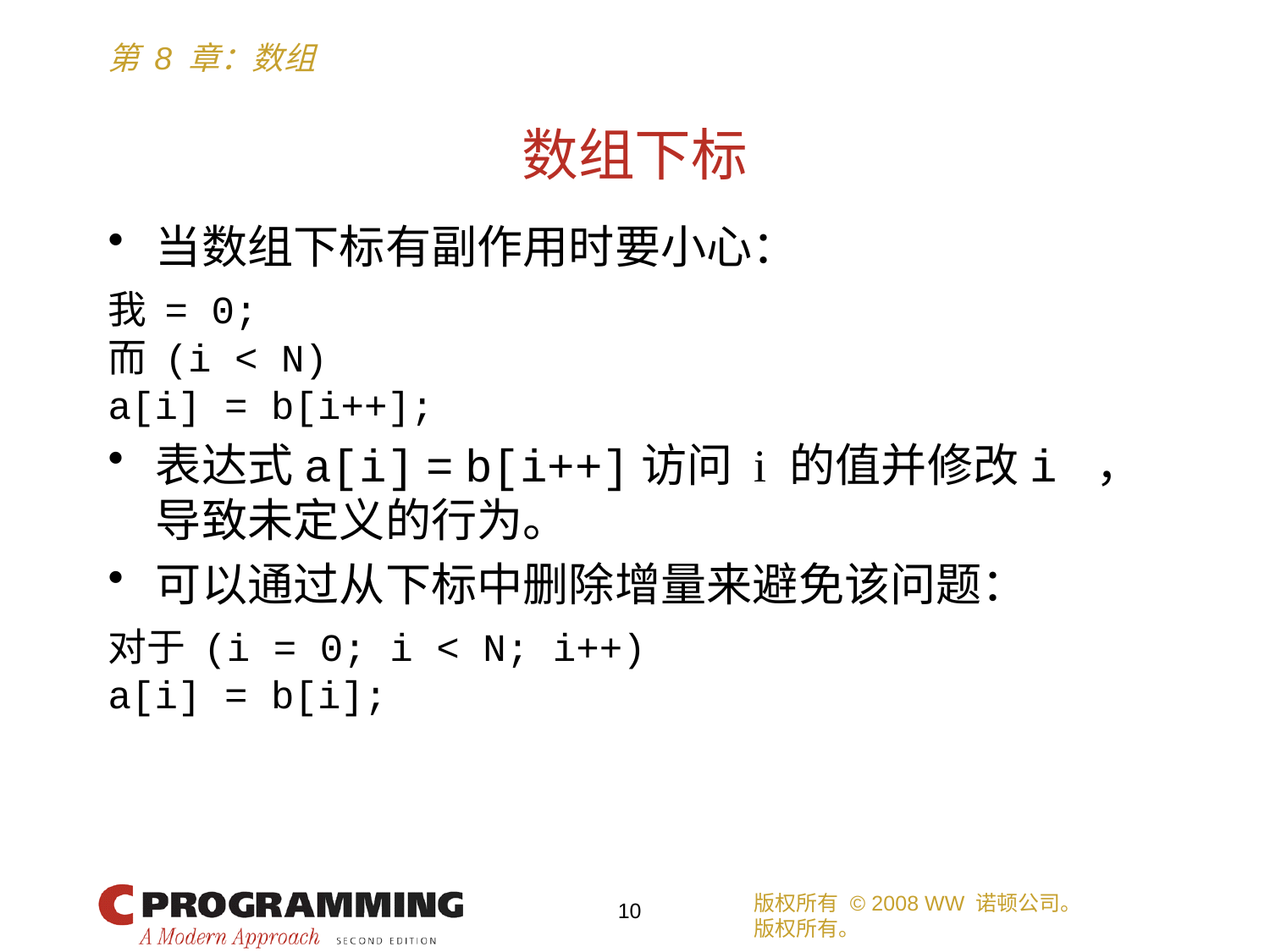

# 数组下标
当数组下标有副作用时要小心：
我 = 0;
而 (i < N)
a[i] = b[i++];
表达式a[i] = b[i++]访问 i 的值并修改i ，导致未定义的行为。
可以通过从下标中删除增量来避免该问题：
对于 (i = 0; i < N; i++)
a[i] = b[i];
版权所有 © 2008 WW 诺顿公司。
版权所有。
10